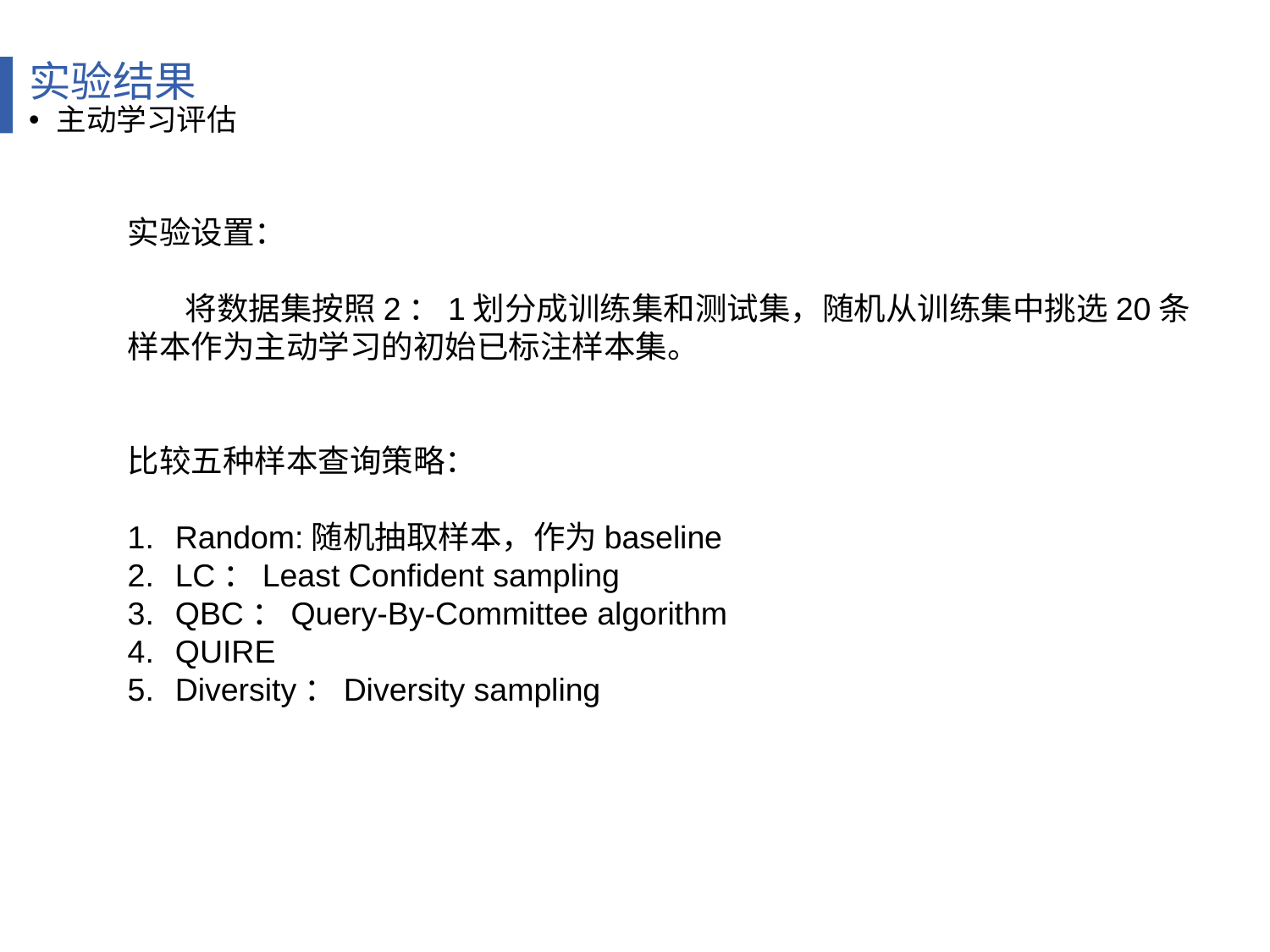

实验结果
主动学习评估
实验设置：

       将数据集按照2：1划分成训练集和测试集，随机从训练集中挑选20条样本作为主动学习的初始已标注样本集。

比较五种样本查询策略：

Random:随机抽取样本，作为baseline
LC：Least Confident sampling
QBC：Query-By-Committee algorithm
QUIRE
Diversity：Diversity sampling